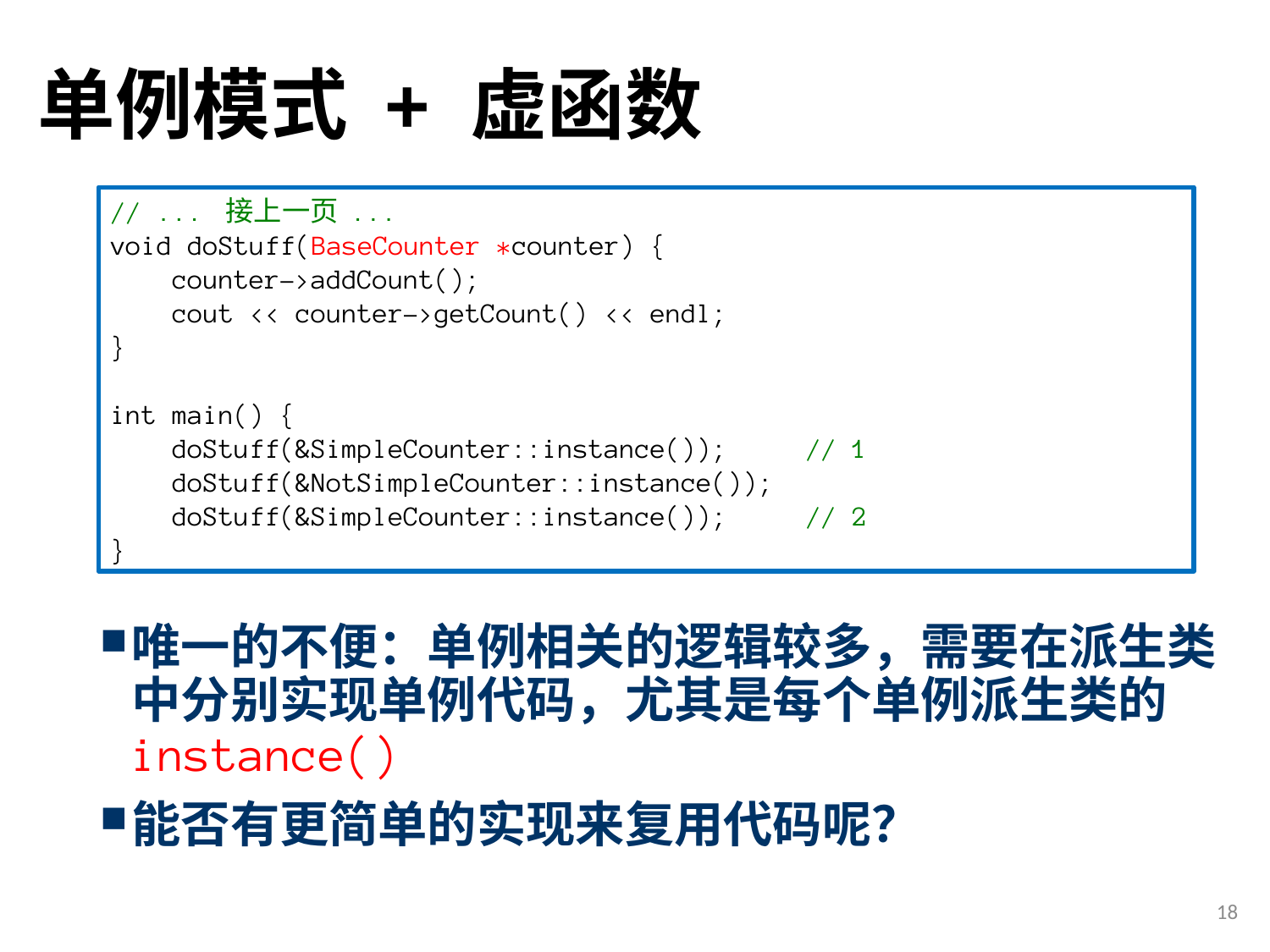

# 单例模式 + 虚函数
// ... 接上一页 ...
void doStuff(BaseCounter *counter) {
    counter->addCount();
    cout << counter->getCount() << endl;
}

int main() {
    doStuff(&SimpleCounter::instance());     // 1
    doStuff(&NotSimpleCounter::instance());
    doStuff(&SimpleCounter::instance());     // 2
}

唯一的不便：单例相关的逻辑较多，需要在派生类中分别实现单例代码，尤其是每个单例派生类的instance()
能否有更简单的实现来复用代码呢？

18